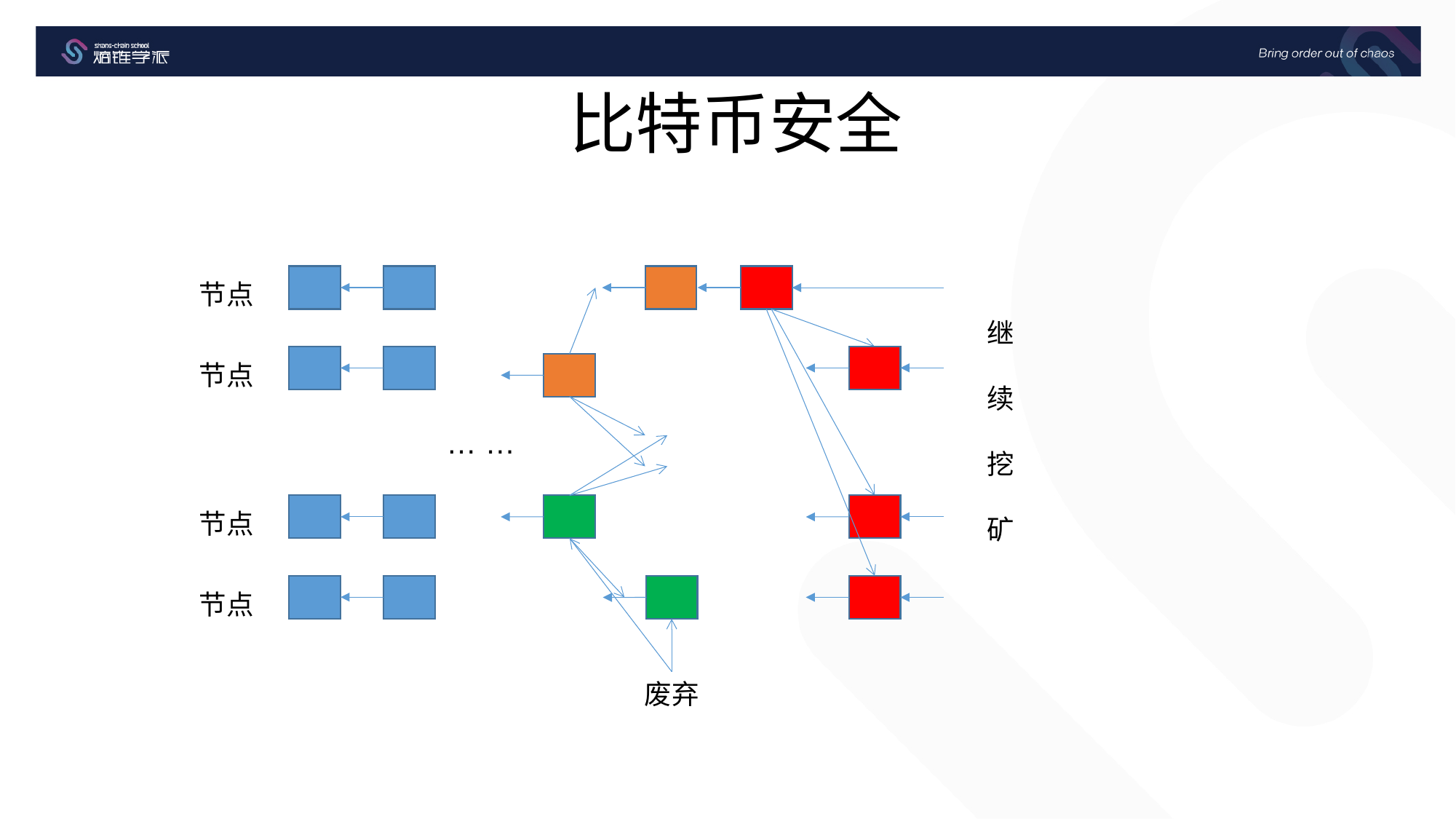

# 比特币安全

节点
继

续

挖

矿

节点

… …

节点

节点
废弃